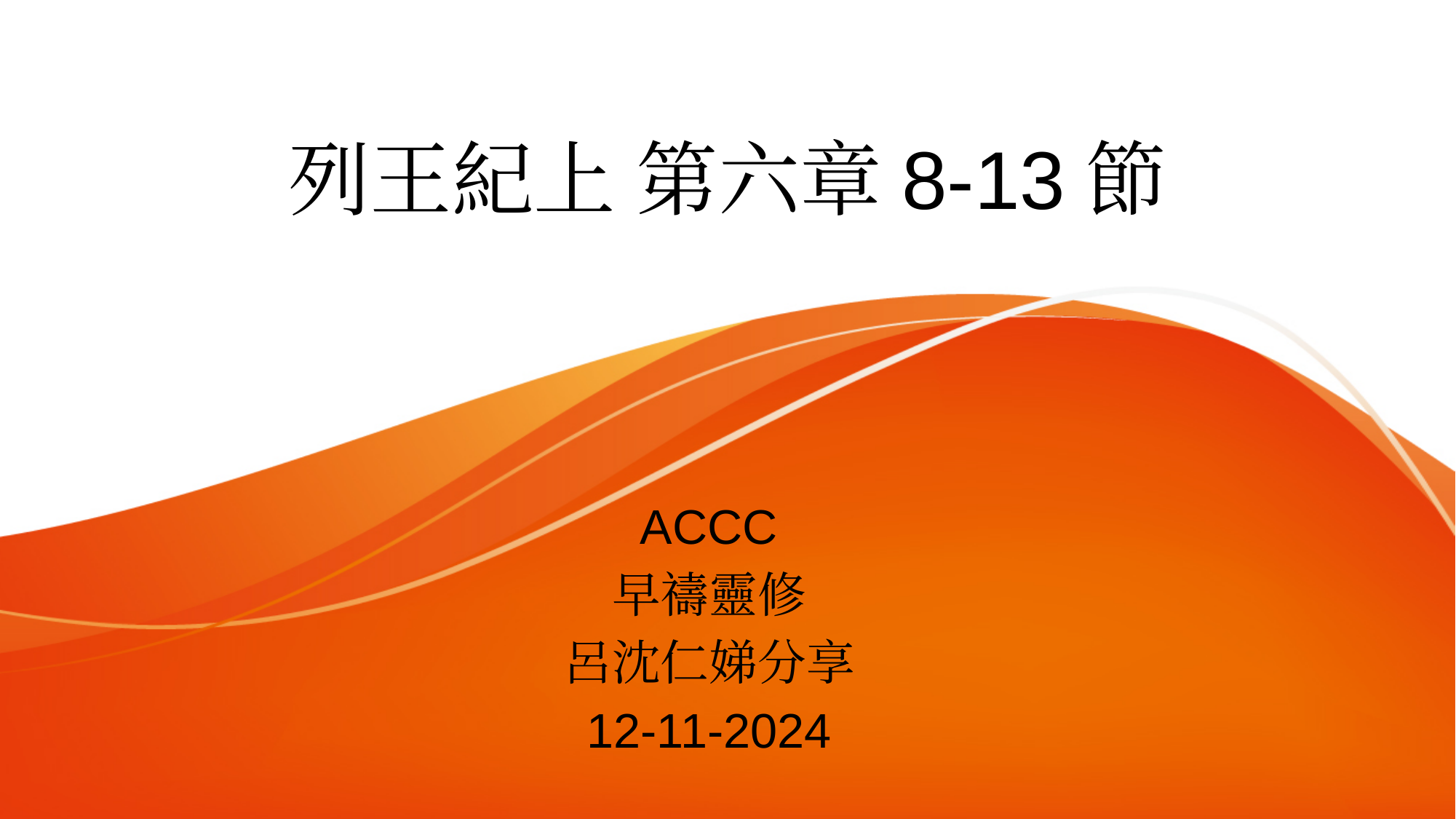

# 列王紀上 第六章8-13節

ACCC
早禱靈修
呂沈仁娣分享
12-11-2024